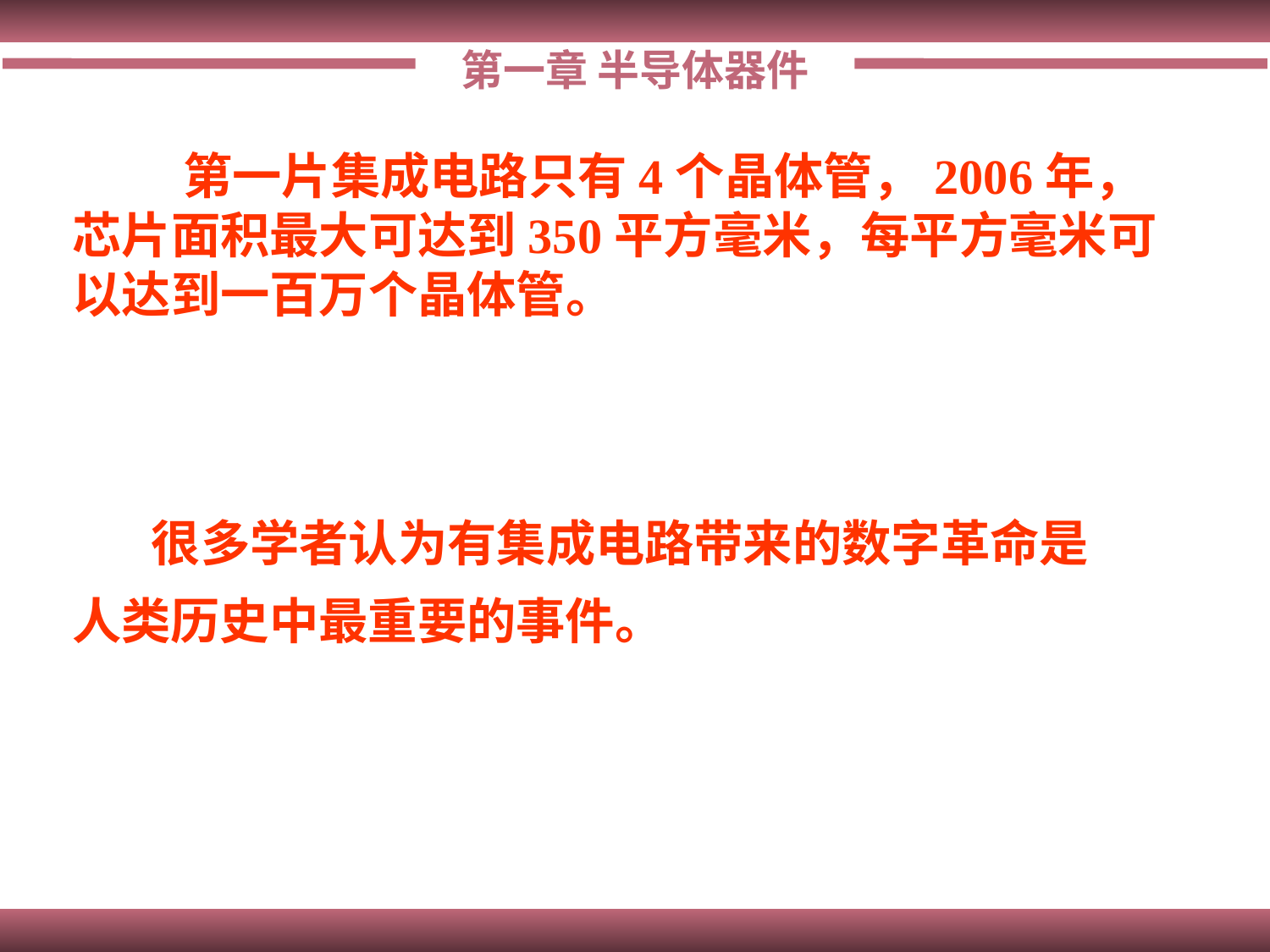

第一章 半导体器件

         第一片集成电路只有4个晶体管，2006年，芯片面积最大可达到350平方毫米，每平方毫米可以达到一百万个晶体管。
      很多学者认为有集成电路带来的数字革命是人类历史中最重要的事件。